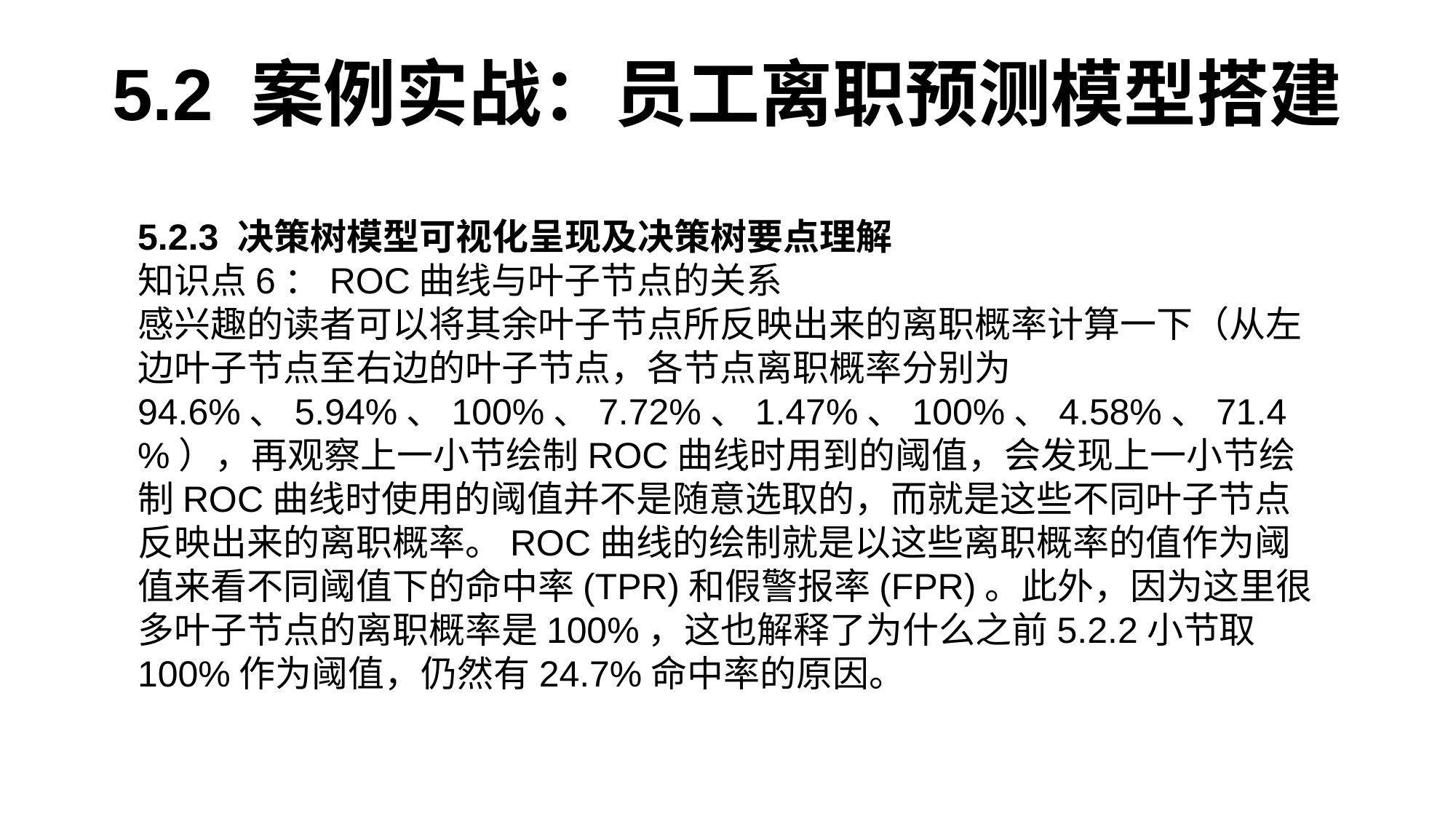

5.2 案例实战：员工离职预测模型搭建
5.2.3 决策树模型可视化呈现及决策树要点理解
知识点6：ROC曲线与叶子节点的关系
感兴趣的读者可以将其余叶子节点所反映出来的离职概率计算一下（从左边叶子节点至右边的叶子节点，各节点离职概率分别为94.6%、5.94%、100%、7.72%、1.47%、100%、4.58%、71.4%），再观察上一小节绘制ROC曲线时用到的阈值，会发现上一小节绘制ROC曲线时使用的阈值并不是随意选取的，而就是这些不同叶子节点反映出来的离职概率。ROC曲线的绘制就是以这些离职概率的值作为阈值来看不同阈值下的命中率(TPR)和假警报率(FPR)。此外，因为这里很多叶子节点的离职概率是100%，这也解释了为什么之前5.2.2小节取100%作为阈值，仍然有24.7%命中率的原因。